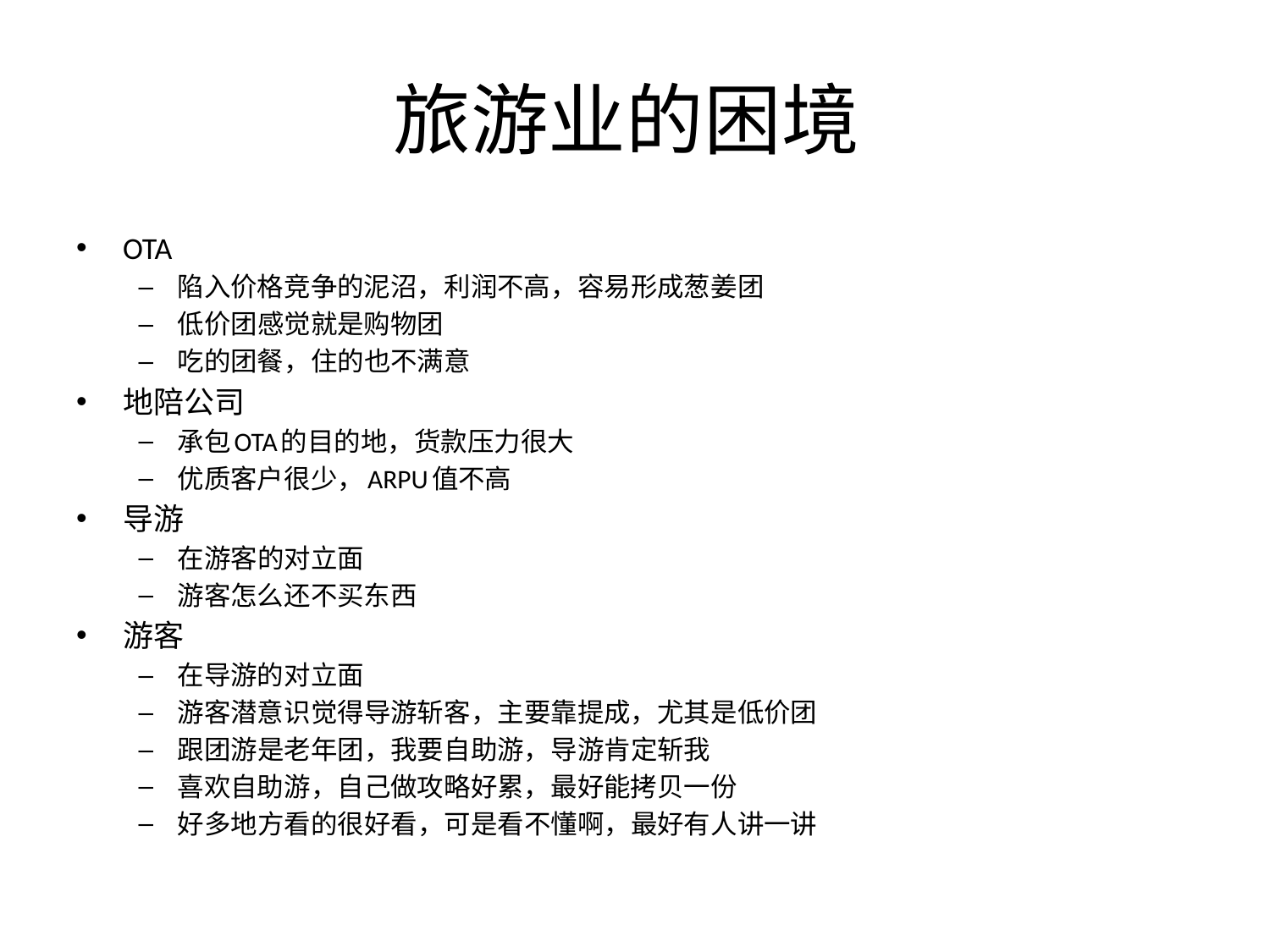

# 旅游业的困境
OTA
陷入价格竞争的泥沼，利润不高，容易形成葱姜团
低价团感觉就是购物团
吃的团餐，住的也不满意
地陪公司
承包OTA的目的地，货款压力很大
优质客户很少，ARPU值不高
导游
在游客的对立面
游客怎么还不买东西
游客
在导游的对立面
游客潜意识觉得导游斩客，主要靠提成，尤其是低价团
跟团游是老年团，我要自助游，导游肯定斩我
喜欢自助游，自己做攻略好累，最好能拷贝一份
好多地方看的很好看，可是看不懂啊，最好有人讲一讲